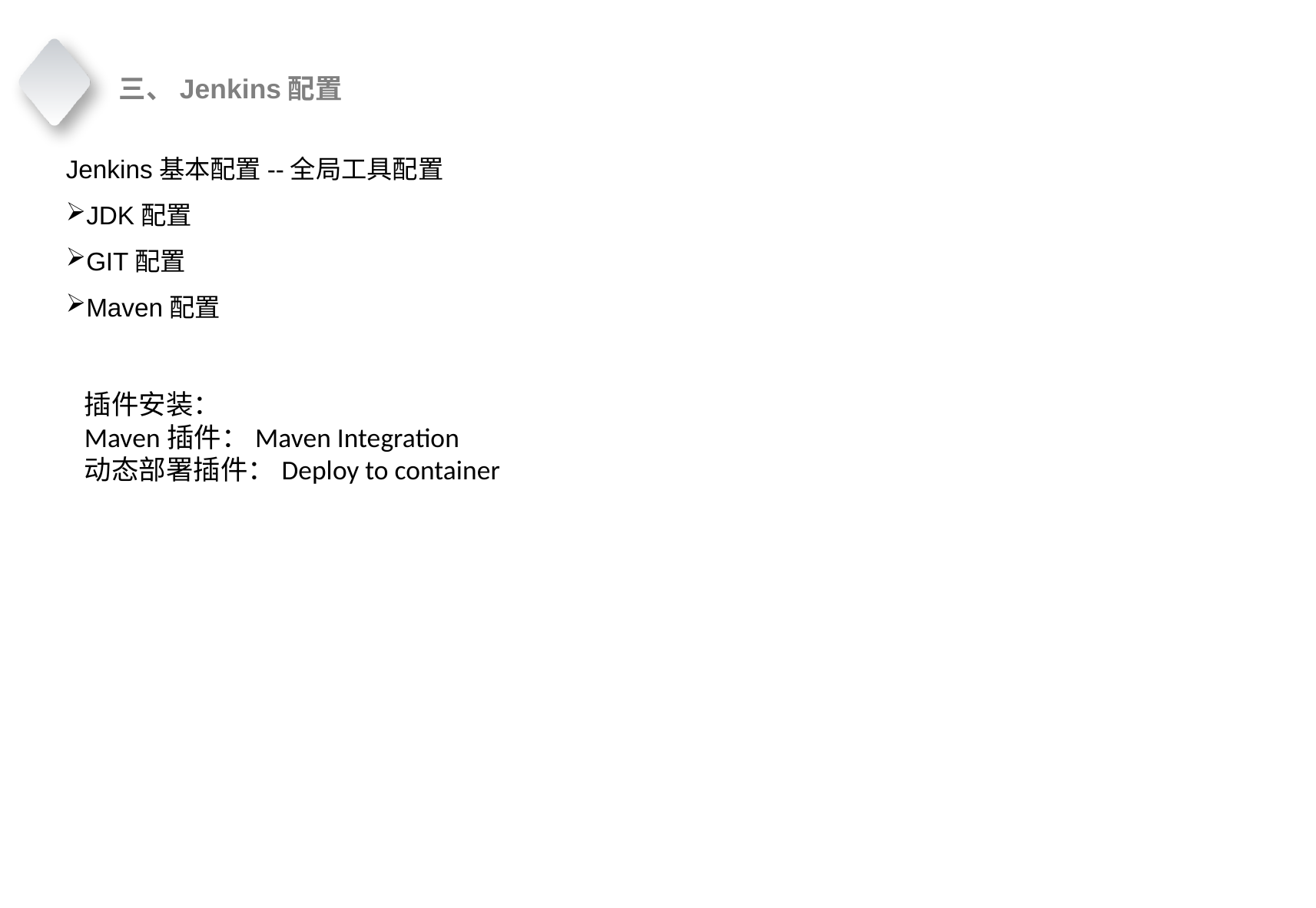

三、Jenkins配置
Jenkins基本配置--全局工具配置
JDK配置
GIT配置
Maven配置
插件安装：
Maven插件：Maven Integration
动态部署插件：Deploy to container